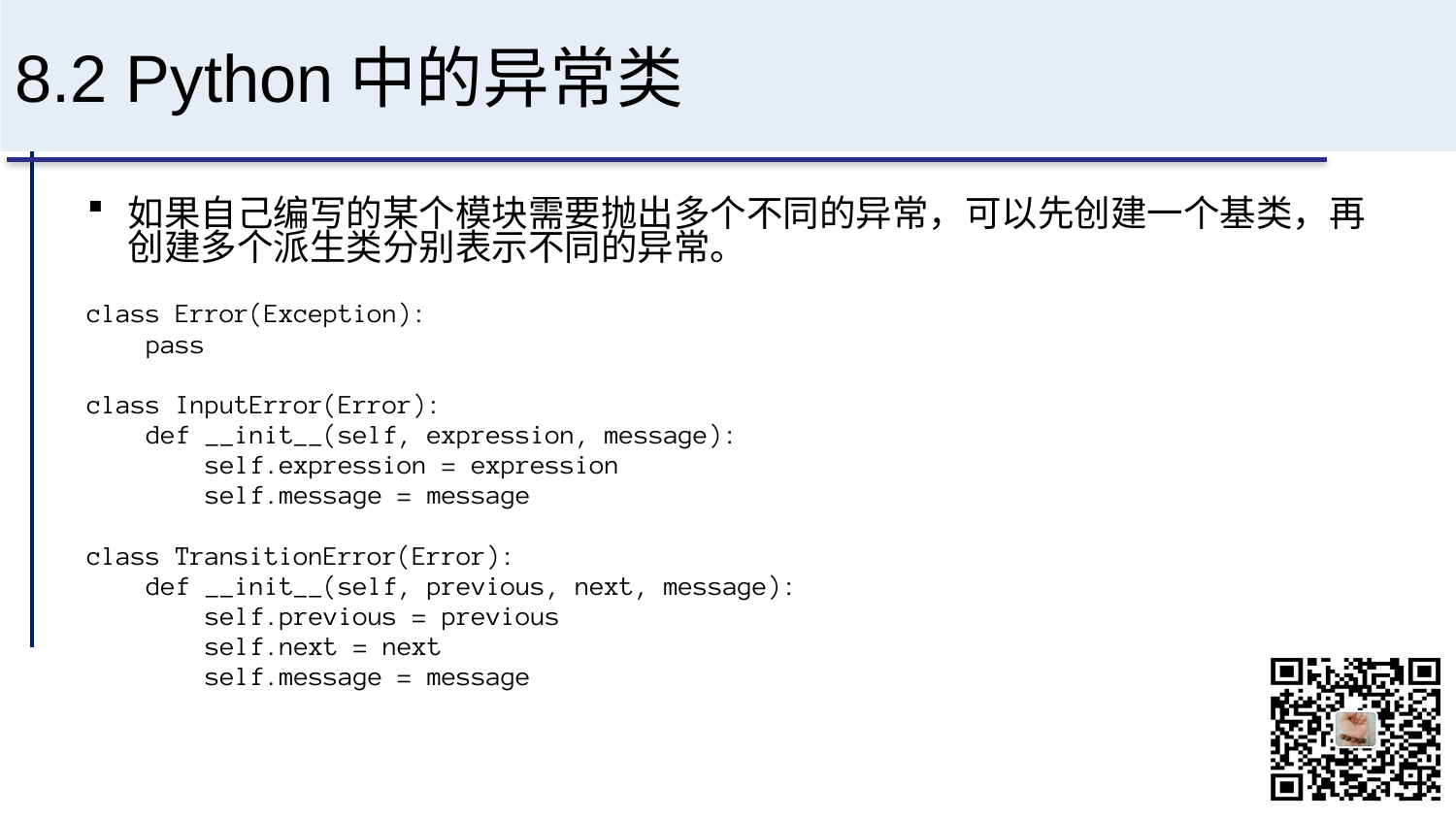

# 8.2 Python中的异常类
如果自己编写的某个模块需要抛出多个不同的异常，可以先创建一个基类，再创建多个派生类分别表示不同的异常。

class Error(Exception):
    pass

class InputError(Error):
    def __init__(self, expression, message):
        self.expression = expression
        self.message = message

class TransitionError(Error):
    def __init__(self, previous, next, message):
        self.previous = previous
        self.next = next
        self.message = message